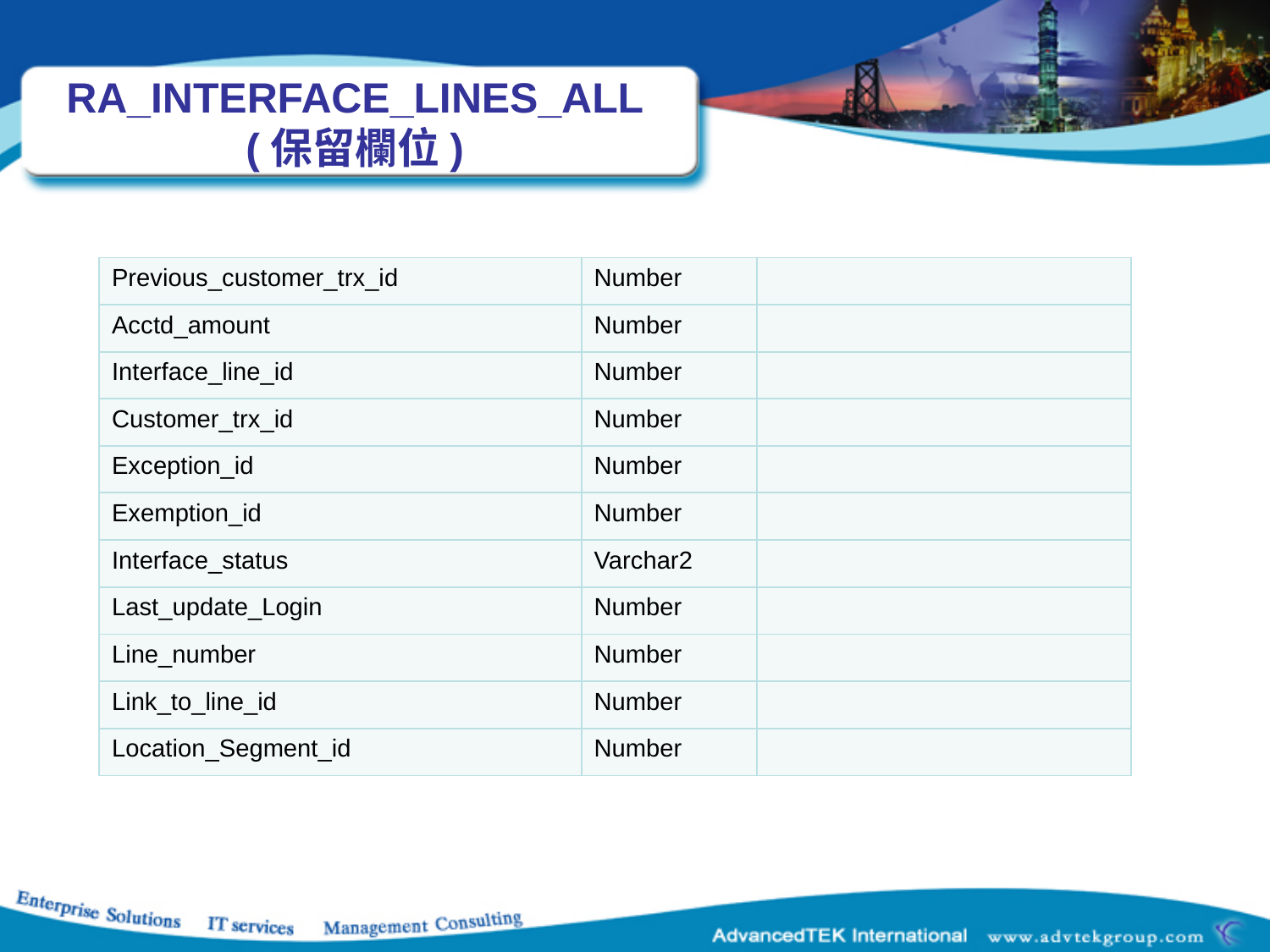

# RA_INTERFACE_LINES_ALL (保留欄位)

| Previous\_customer\_trx\_id | Number |  |
| --- | --- | --- |
| Acctd\_amount | Number |  |
| Interface\_line\_id | Number |  |
| Customer\_trx\_id | Number |  |
| Exception\_id | Number |  |
| Exemption\_id | Number |  |
| Interface\_status | Varchar2 |  |
| Last\_update\_Login | Number |  |
| Line\_number | Number |  |
| Link\_to\_line\_id | Number |  |
| Location\_Segment\_id | Number |  |